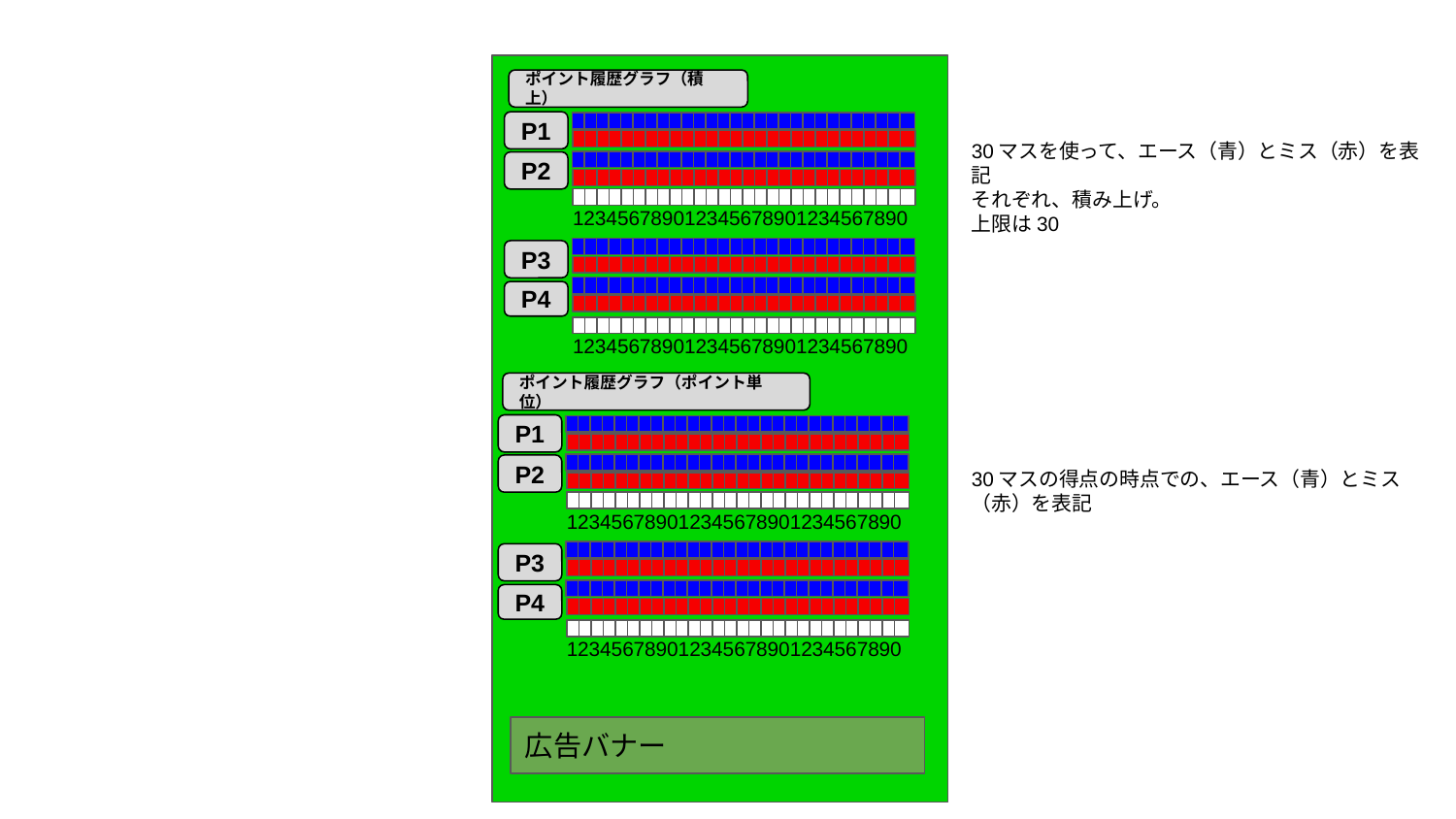

ポイント履歴グラフ（積上）
P1

30マスを使って、エース（青）とミス（赤）を表記
それぞれ、積み上げ。
上限は30

P2

123456789012345678901234567890

P3

P4

123456789012345678901234567890
ポイント履歴グラフ（ポイント単位）
P1

30マスの得点の時点での、エース（青）とミス（赤）を表記

P2

123456789012345678901234567890

P3

P4

123456789012345678901234567890
広告バナー